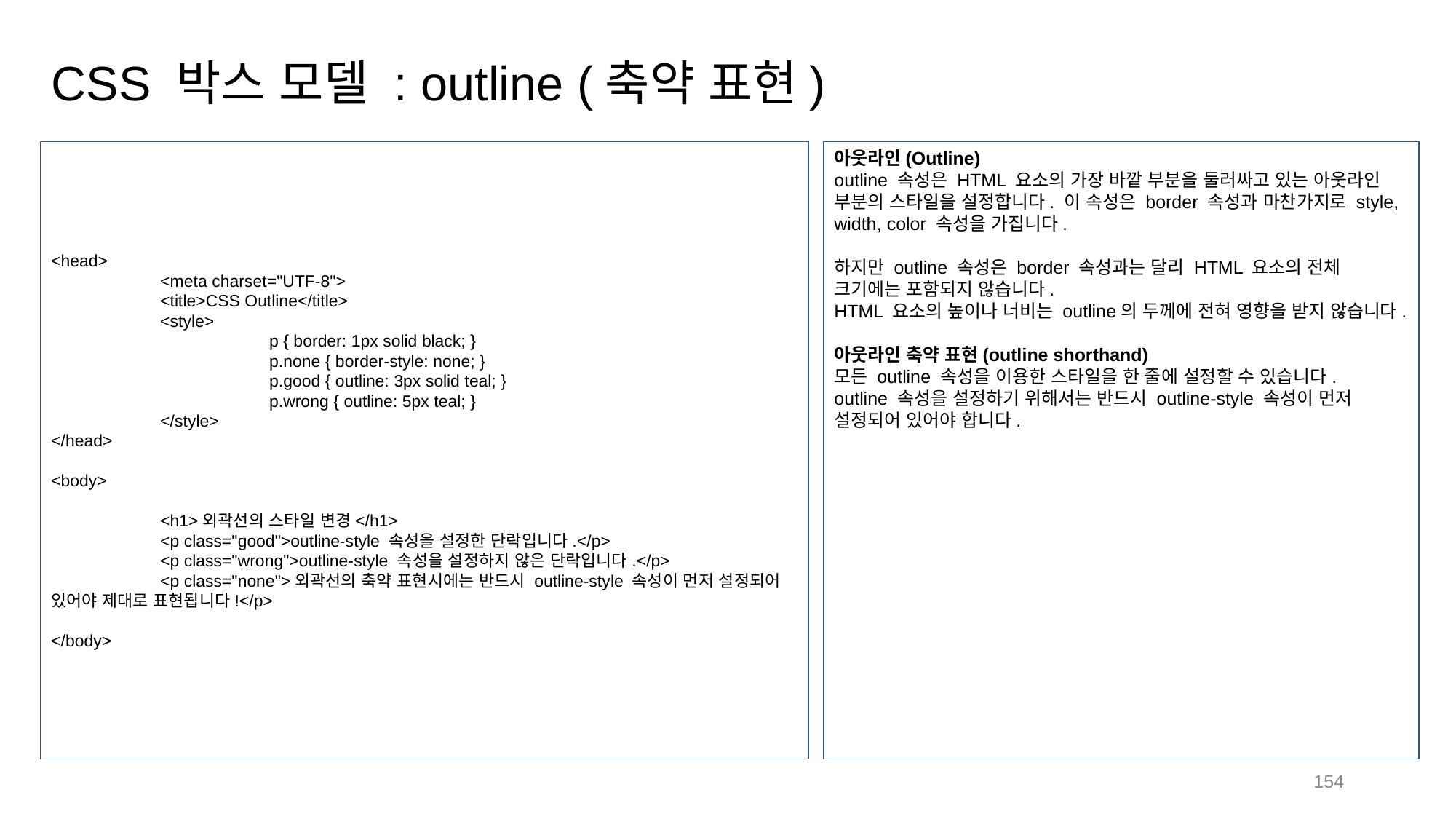

# CSS 박스 모델 : outline (축약 표현)
<head>
	<meta charset="UTF-8">
	<title>CSS Outline</title>
	<style>
		p { border: 1px solid black; }
		p.none { border-style: none; }
		p.good { outline: 3px solid teal; }
		p.wrong { outline: 5px teal; }
	</style>
</head>

<body>

	<h1>외곽선의 스타일 변경</h1>
	<p class="good">outline-style 속성을 설정한 단락입니다.</p>
	<p class="wrong">outline-style 속성을 설정하지 않은 단락입니다.</p>
	<p class="none">외곽선의 축약 표현시에는 반드시 outline-style 속성이 먼저 설정되어 있어야 제대로 표현됩니다!</p>

</body>
아웃라인(Outline)
outline 속성은 HTML 요소의 가장 바깥 부분을 둘러싸고 있는 아웃라인 부분의 스타일을 설정합니다. 이 속성은 border 속성과 마찬가지로 style, width, color 속성을 가집니다.

하지만 outline 속성은 border 속성과는 달리 HTML 요소의 전체 크기에는 포함되지 않습니다.
HTML 요소의 높이나 너비는 outline의 두께에 전혀 영향을 받지 않습니다.

아웃라인 축약 표현(outline shorthand)
모든 outline 속성을 이용한 스타일을 한 줄에 설정할 수 있습니다.
outline 속성을 설정하기 위해서는 반드시 outline-style 속성이 먼저 설정되어 있어야 합니다.
154